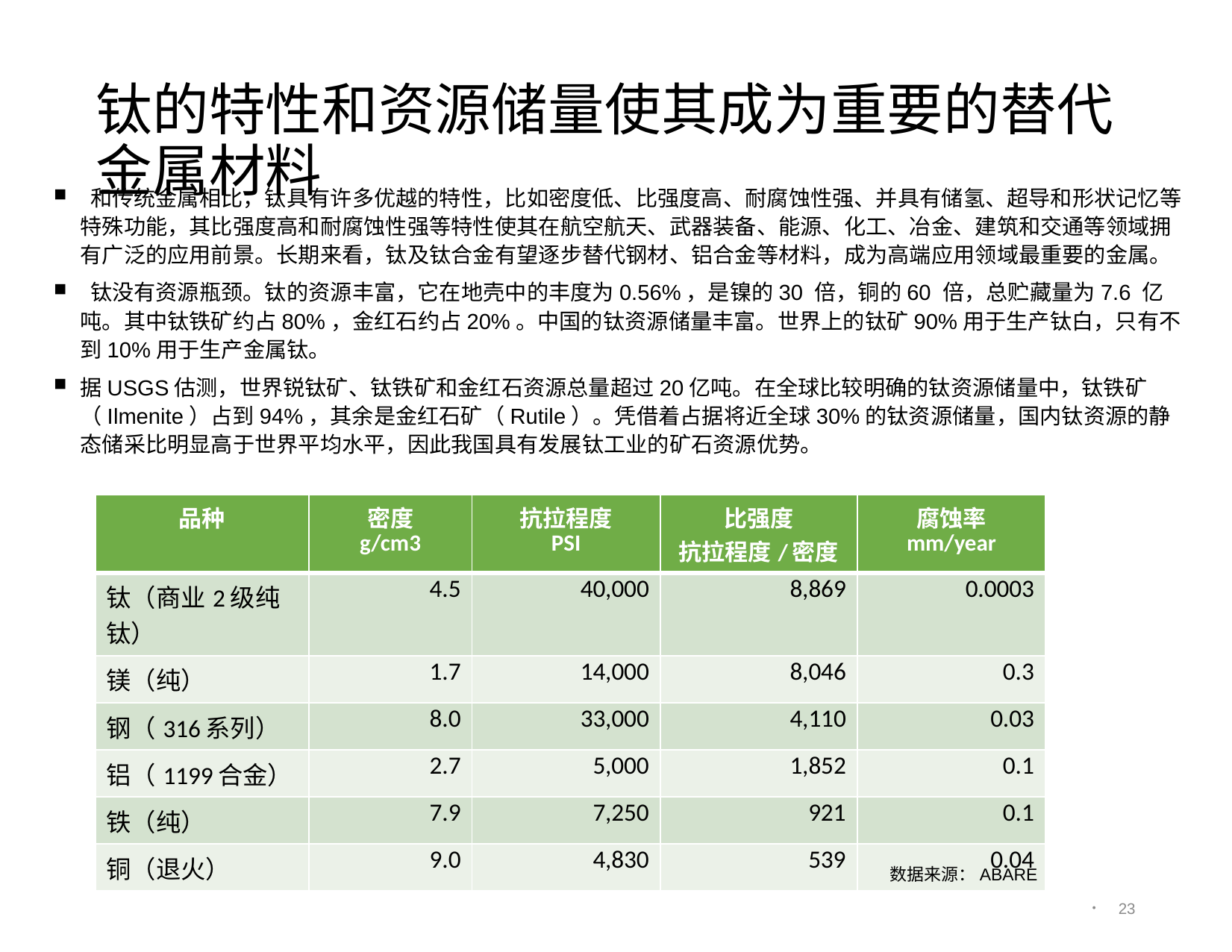

# 钛的特性和资源储量使其成为重要的替代金属材料
 和传统金属相比，钛具有许多优越的特性，比如密度低、比强度高、耐腐蚀性强、并具有储氢、超导和形状记忆等特殊功能，其比强度高和耐腐蚀性强等特性使其在航空航天、武器装备、能源、化工、冶金、建筑和交通等领域拥有广泛的应用前景。长期来看，钛及钛合金有望逐步替代钢材、铝合金等材料，成为高端应用领域最重要的金属。
 钛没有资源瓶颈。钛的资源丰富，它在地壳中的丰度为0.56%，是镍的30 倍，铜的60 倍，总贮藏量为7.6 亿吨。其中钛铁矿约占80%，金红石约占20%。中国的钛资源储量丰富。世界上的钛矿90%用于生产钛白，只有不到10%用于生产金属钛。
据USGS估测，世界锐钛矿、钛铁矿和金红石资源总量超过20亿吨。在全球比较明确的钛资源储量中，钛铁矿（Ilmenite）占到94%，其余是金红石矿（Rutile）。凭借着占据将近全球30%的钛资源储量，国内钛资源的静态储采比明显高于世界平均水平，因此我国具有发展钛工业的矿石资源优势。

| 品种 | 密度 g/cm3 | 抗拉程度 PSI | 比强度 抗拉程度/密度 | 腐蚀率 mm/year |
| --- | --- | --- | --- | --- |
| 钛（商业2级纯钛） | 4.5 | 40,000 | 8,869 | 0.0003 |
| 镁（纯） | 1.7 | 14,000 | 8,046 | 0.3 |
| 钢（316系列） | 8.0 | 33,000 | 4,110 | 0.03 |
| 铝（1199合金） | 2.7 | 5,000 | 1,852 | 0.1 |
| 铁（纯） | 7.9 | 7,250 | 921 | 0.1 |
| 铜（退火） | 9.0 | 4,830 | 539 | 0.04 |
数据来源：ABARE
23